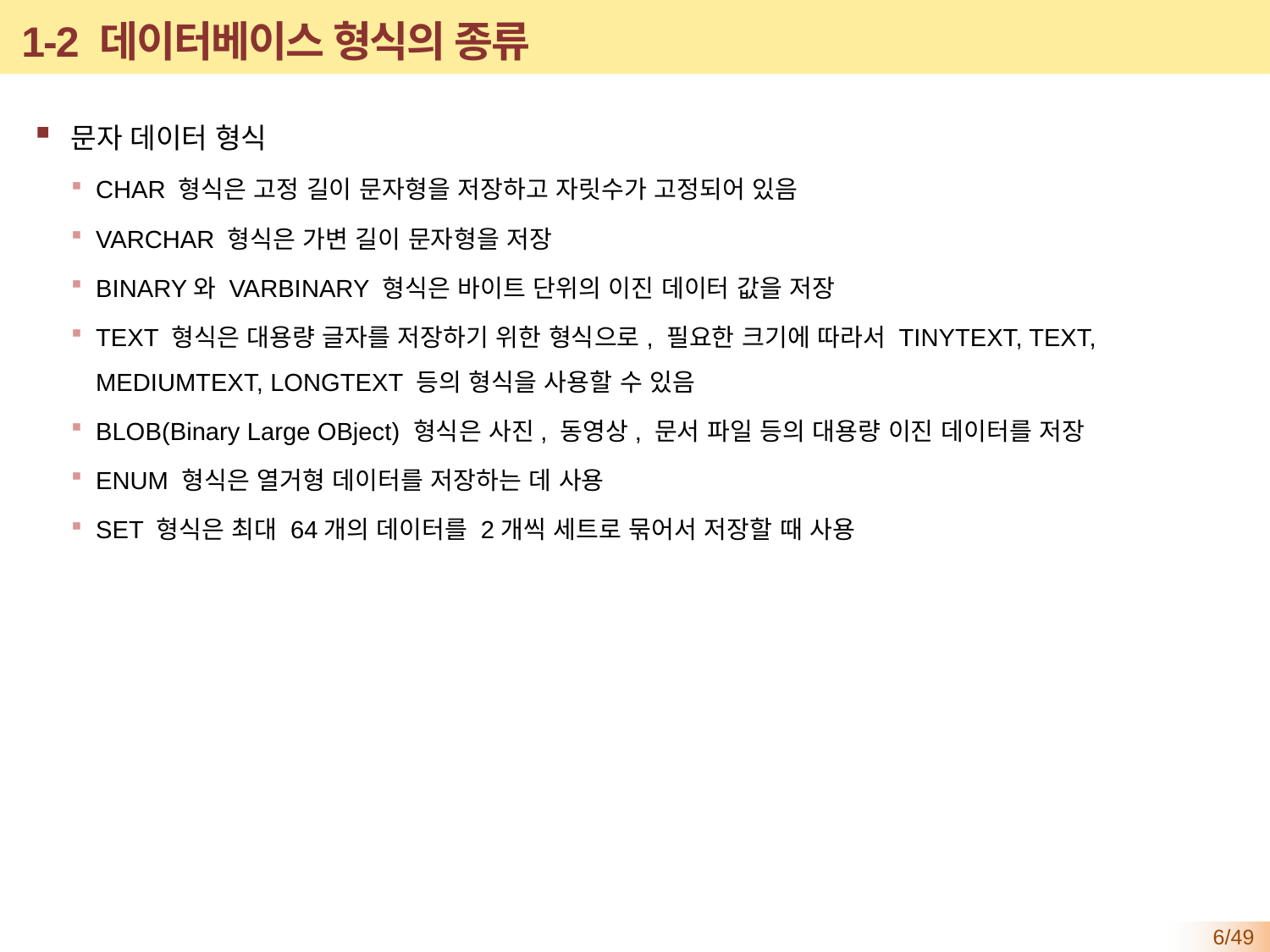

# 1-2 데이터베이스 형식의 종류
문자 데이터 형식
CHAR 형식은 고정 길이 문자형을 저장하고 자릿수가 고정되어 있음
VARCHAR 형식은 가변 길이 문자형을 저장
BINARY와 VARBINARY 형식은 바이트 단위의 이진 데이터 값을 저장
TEXT 형식은 대용량 글자를 저장하기 위한 형식으로, 필요한 크기에 따라서 TINYTEXT, TEXT, MEDIUMTEXT, LONGTEXT 등의 형식을 사용할 수 있음
BLOB(Binary Large OBject) 형식은 사진, 동영상, 문서 파일 등의 대용량 이진 데이터를 저장
ENUM 형식은 열거형 데이터를 저장하는 데 사용
SET 형식은 최대 64개의 데이터를 2개씩 세트로 묶어서 저장할 때 사용